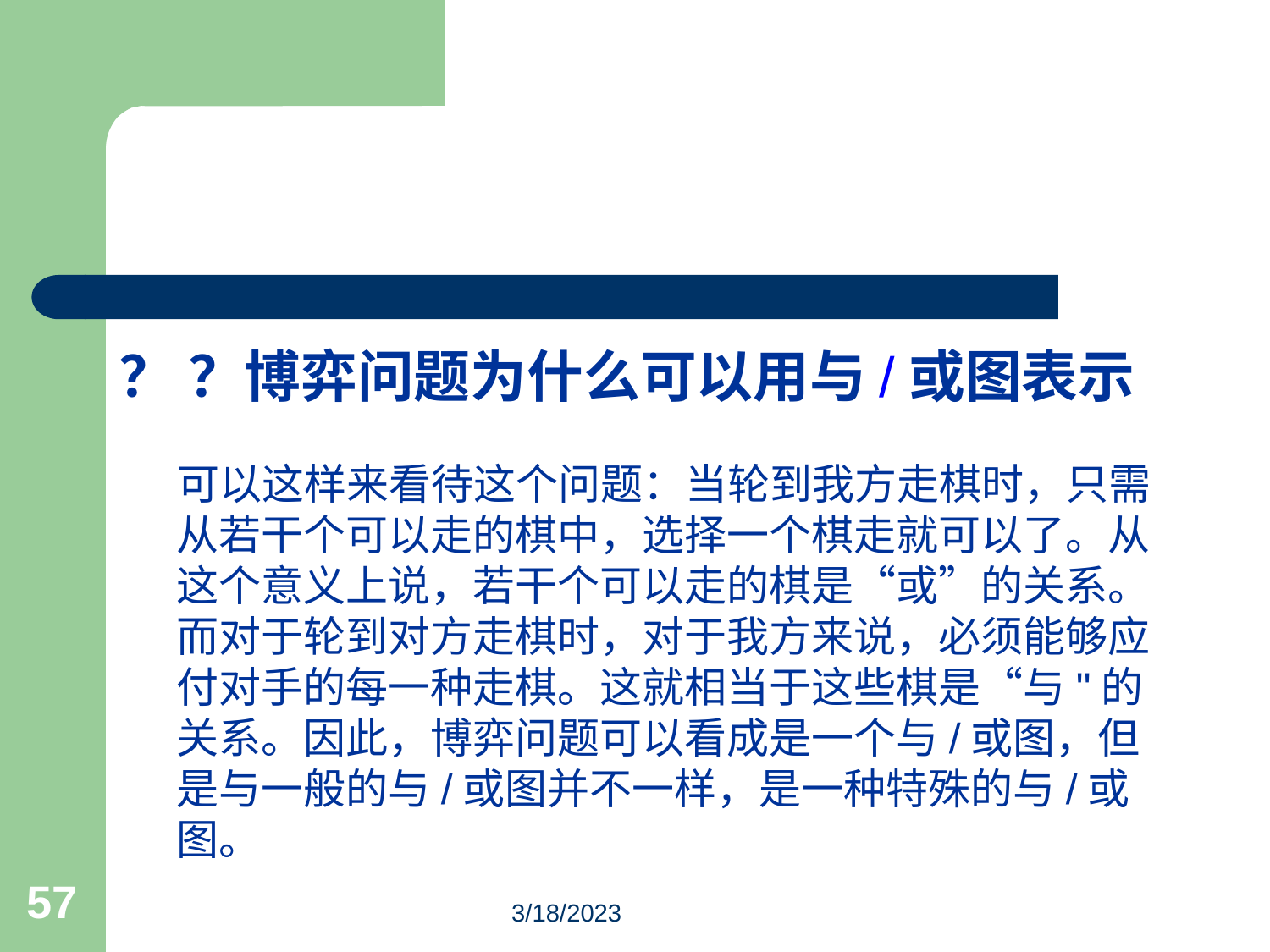

# ？ ？博弈问题为什么可以用与/或图表示

    可以这样来看待这个问题：当轮到我方走棋时，只需从若干个可以走的棋中，选择一个棋走就可以了。从这个意义上说，若干个可以走的棋是“或”的关系。而对于轮到对方走棋时，对于我方来说，必须能够应付对手的每一种走棋。这就相当于这些棋是“与"的关系。因此，博弈问题可以看成是一个与/或图，但是与一般的与/或图并不一样，是一种特殊的与/或图。
57
3/18/2023